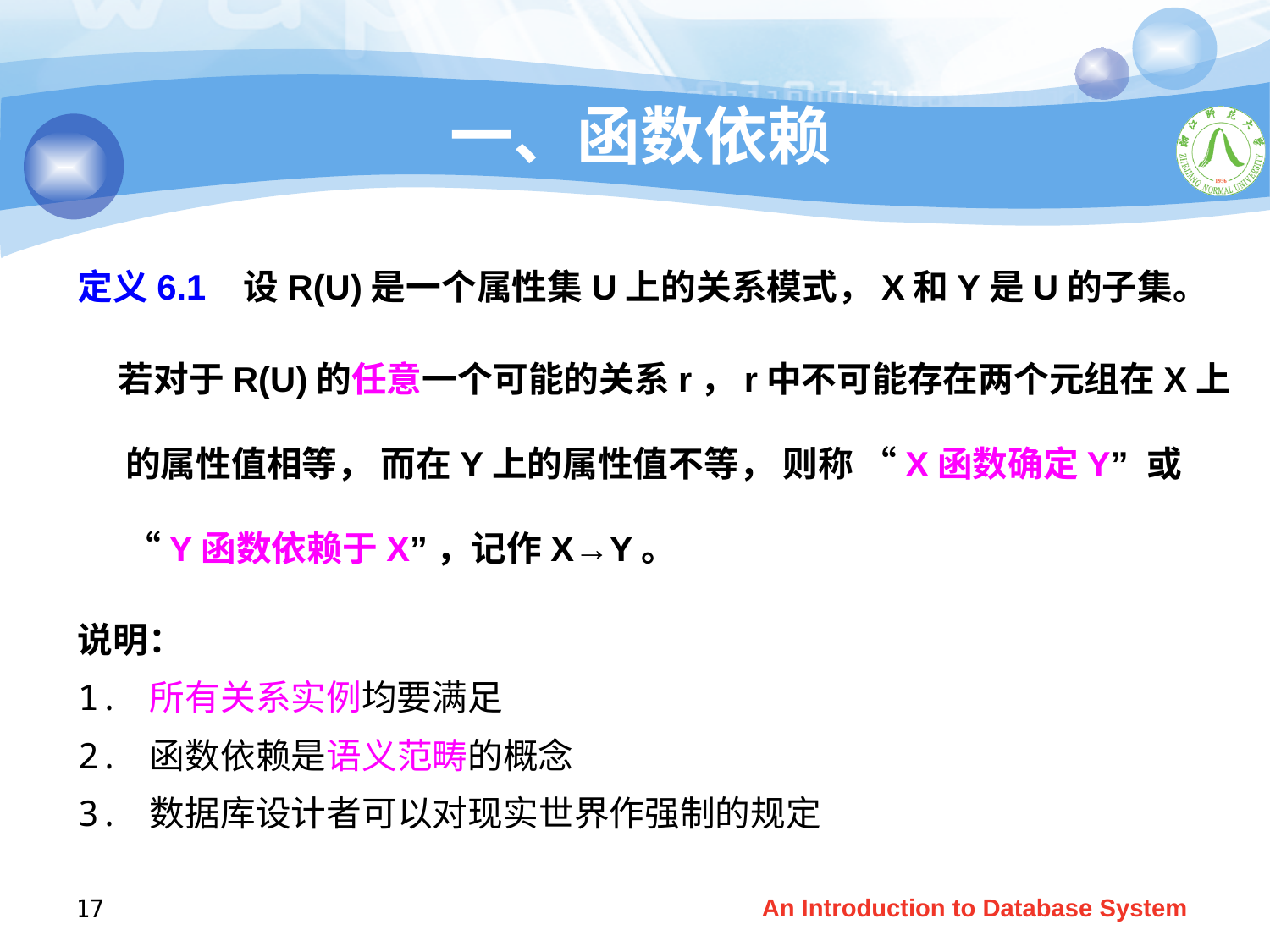

# 一、函数依赖
定义6.1   设R(U)是一个属性集U上的关系模式，X和Y是U的子集。
    若对于R(U)的任意一个可能的关系r，r中不可能存在两个元组在X上的属性值相等， 而在Y上的属性值不等， 则称 “X函数确定Y” 或  “Y函数依赖于X”，记作X→Y。
说明：
1. 所有关系实例均要满足
2. 函数依赖是语义范畴的概念
3. 数据库设计者可以对现实世界作强制的规定
17
An Introduction to Database System